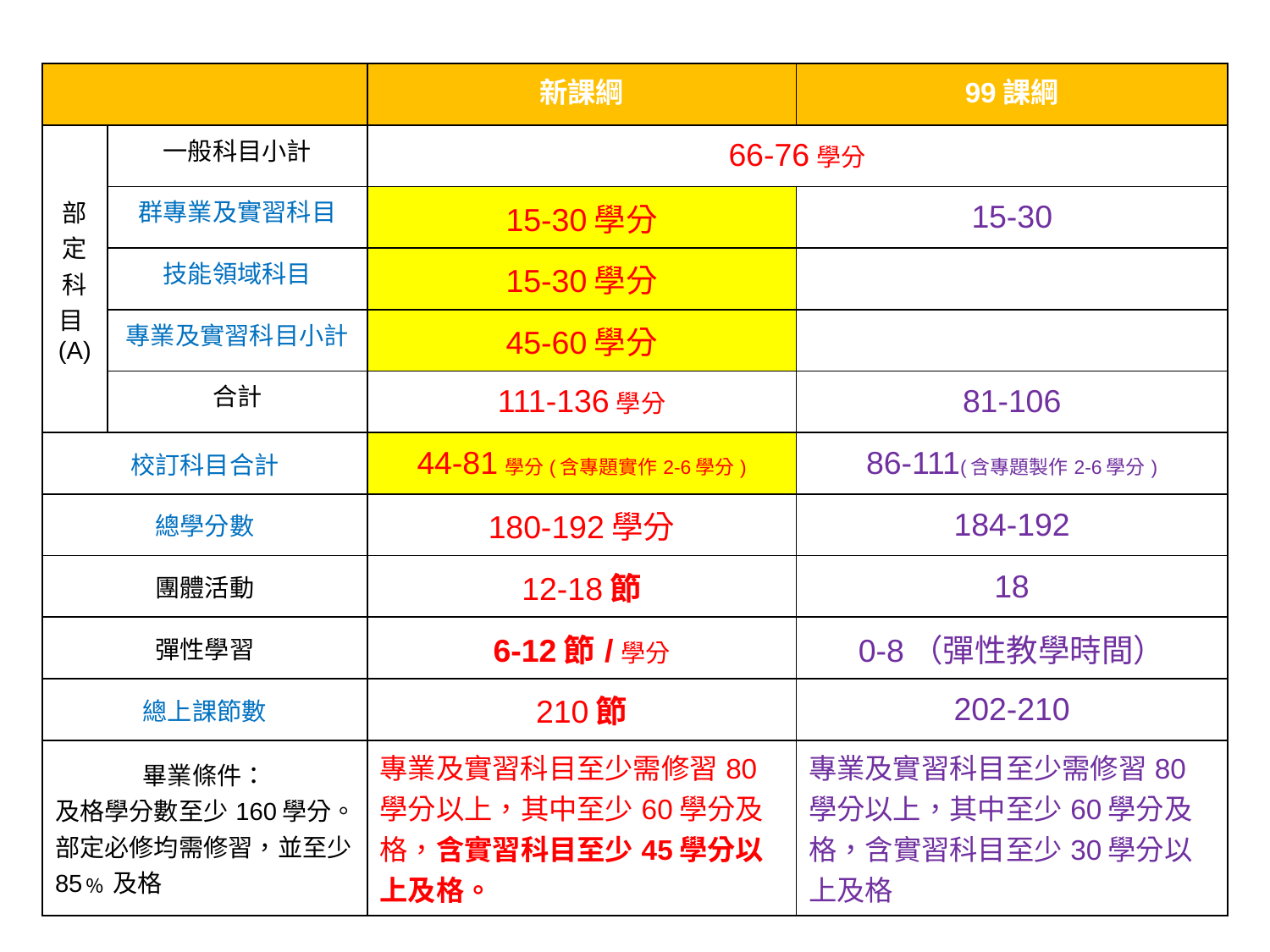

|  |  | 新課綱 | 99課綱 |
| --- | --- | --- | --- |
| 部定科目(A) | 一般科目小計 | 66-76學分 |  |
|  | 群專業及實習科目 | 15-30學分 | 15-30 |
|  | 技能領域科目 | 15-30學分 |  |
|  | 專業及實習科目小計 | 45-60學分 |  |
|  | 合計 | 111-136學分 | 81-106 |
| 校訂科目合計 |  | 44-81學分(含專題實作2-6學分) | 86-111(含專題製作2-6學分) |
| 總學分數 |  | 180-192學分 | 184-192 |
| 團體活動 |  | 12-18節 | 18 |
| 彈性學習 |  | 6-12節/學分 | 0-8（彈性教學時間） |
| 總上課節數 |  | 210節 | 202-210 |
| 畢業條件： 及格學分數至少160學分。 部定必修均需修習，並至少85﹪及格 |  | 專業及實習科目至少需修習80學分以上，其中至少60學分及格，含實習科目至少45學分以上及格。 | 專業及實習科目至少需修習80學分以上，其中至少60學分及格，含實習科目至少30學分以上及格 |
126